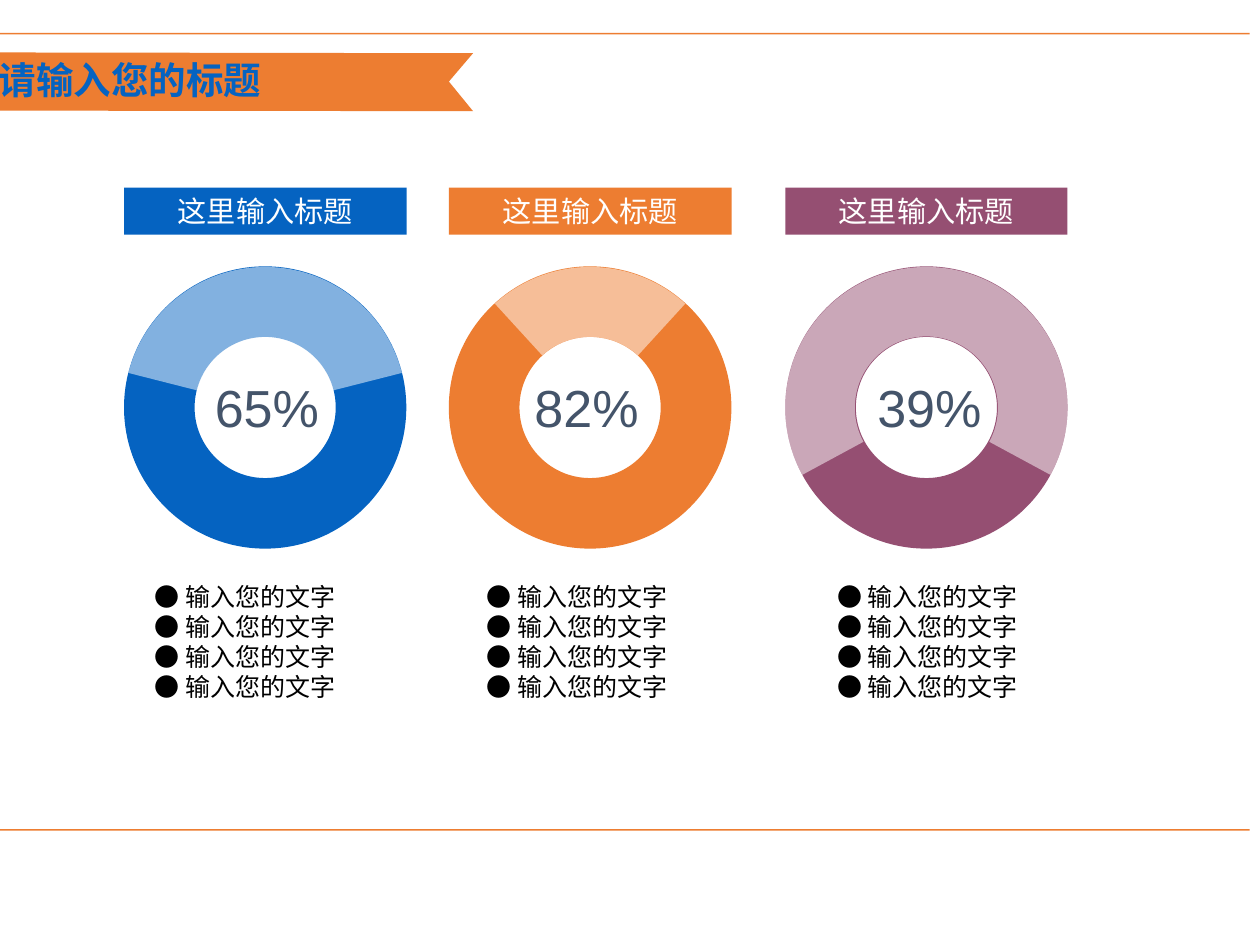

请输入您的标题

这里输入标题
这里输入标题
这里输入标题

65%
82%
39%
●输入您的文字
●输入您的文字
●输入您的文字
●输入您的文字
●输入您的文字
●输入您的文字
●输入您的文字
●输入您的文字
●输入您的文字
●输入您的文字
●输入您的文字
●输入您的文字